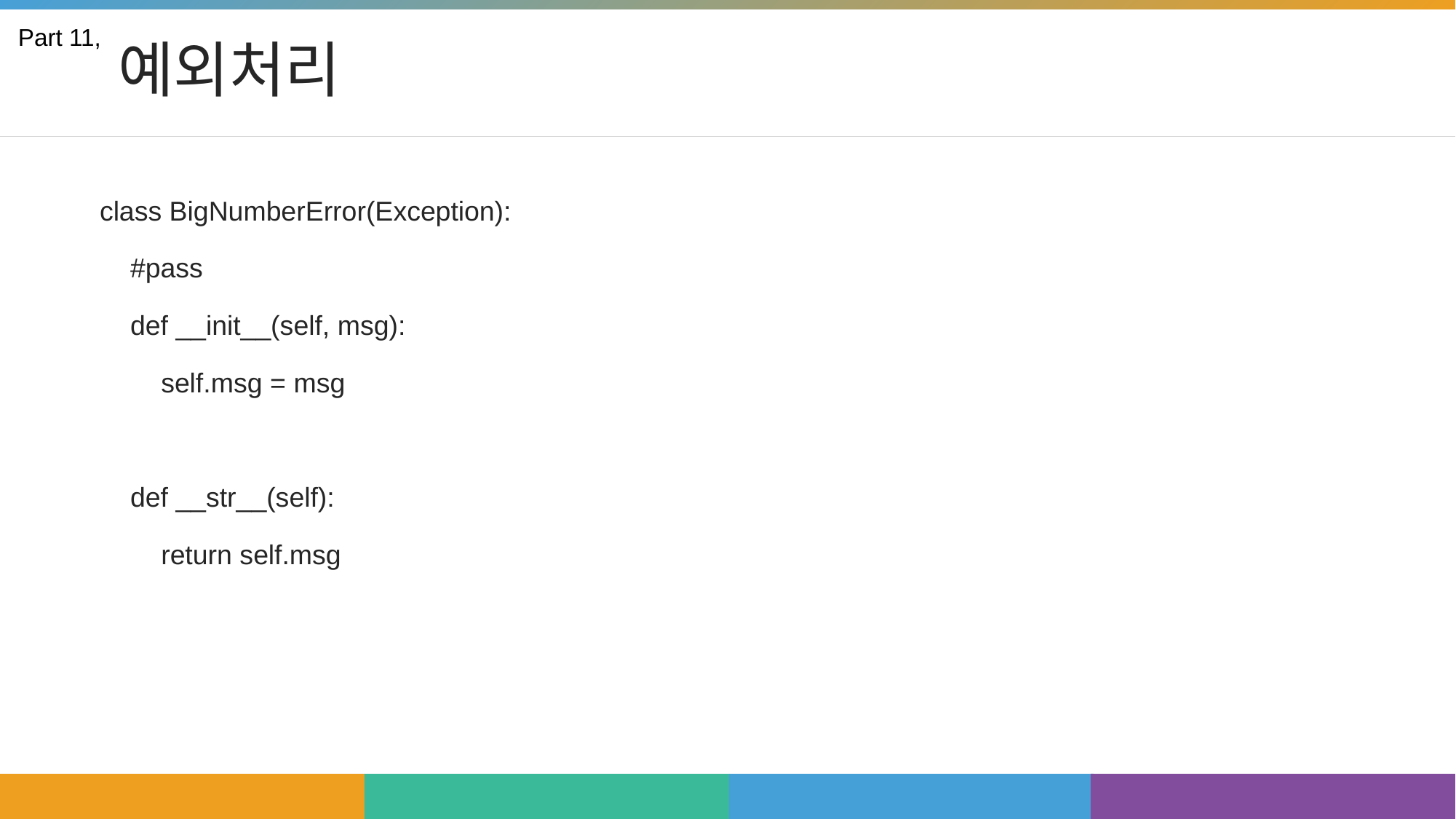

# 예외처리
Part 11,
class BigNumberError(Exception):
    #pass
    def __init__(self, msg):
        self.msg = msg

    def __str__(self):
        return self.msg